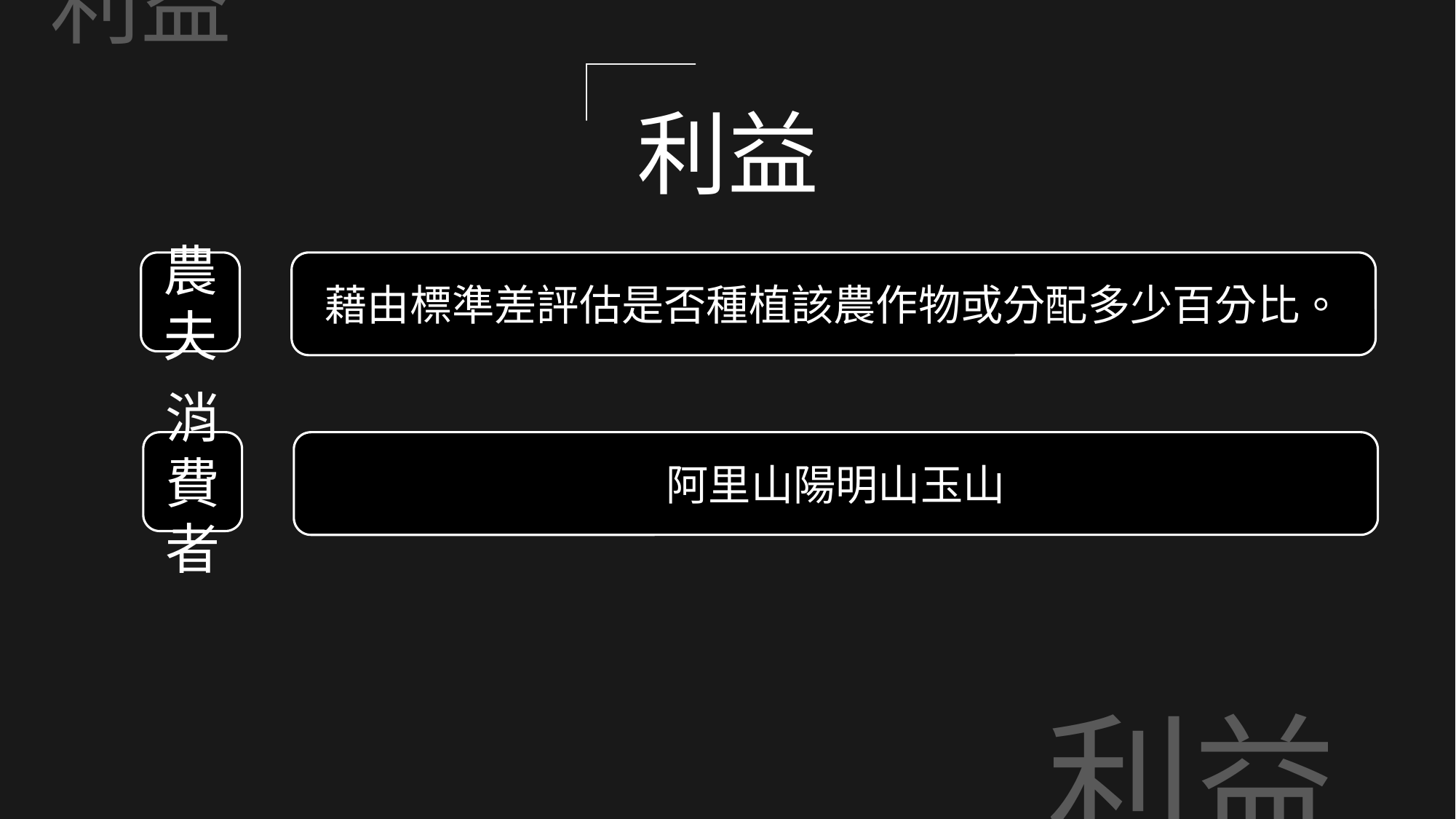

利益

利益
農夫
藉由標準差評估是否種植該農作物或分配多少百分比。
消費者
阿里山陽明山玉山
利益